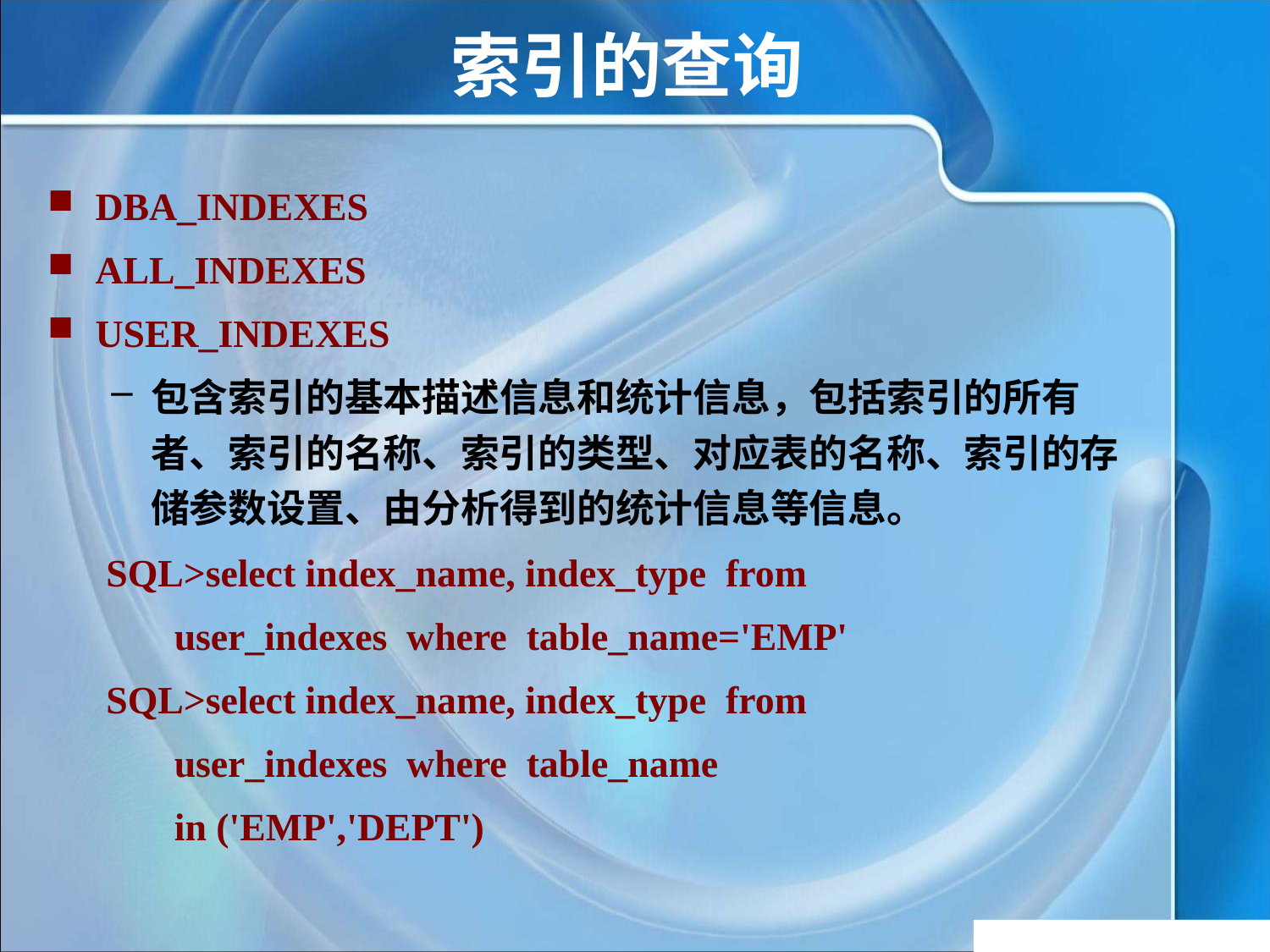

# 索引的查询
DBA_INDEXES
ALL_INDEXES
USER_INDEXES
包含索引的基本描述信息和统计信息，包括索引的所有者、索引的名称、索引的类型、对应表的名称、索引的存储参数设置、由分析得到的统计信息等信息。
      SQL>select index_name, index_type  from
             user_indexes  where  table_name='EMP'
      SQL>select index_name, index_type  from
             user_indexes  where  table_name
             in ('EMP','DEPT')
94